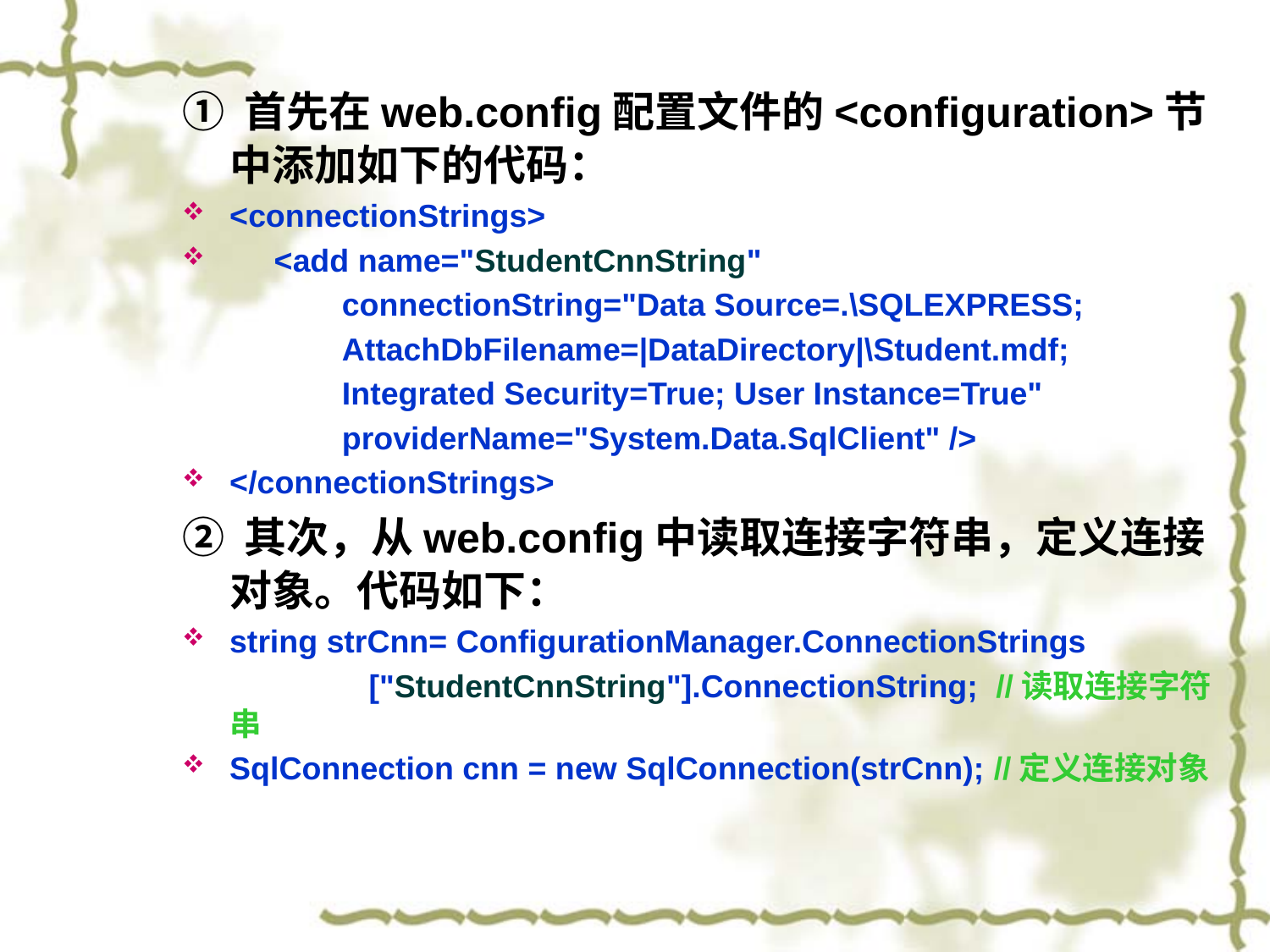

① 首先在web.config配置文件的<configuration>节中添加如下的代码：
<connectionStrings>
     <add name="StudentCnnString"
                  connectionString="Data Source=.\SQLEXPRESS;
                  AttachDbFilename=|DataDirectory|\Student.mdf;
                  Integrated Security=True; User Instance=True"
                  providerName="System.Data.SqlClient" />
</connectionStrings>
② 其次，从web.config中读取连接字符串，定义连接对象。代码如下：
string strCnn= ConfigurationManager.ConnectionStrings
                     ["StudentCnnString"].ConnectionString;  //读取连接字符串
SqlConnection cnn = new SqlConnection(strCnn); //定义连接对象